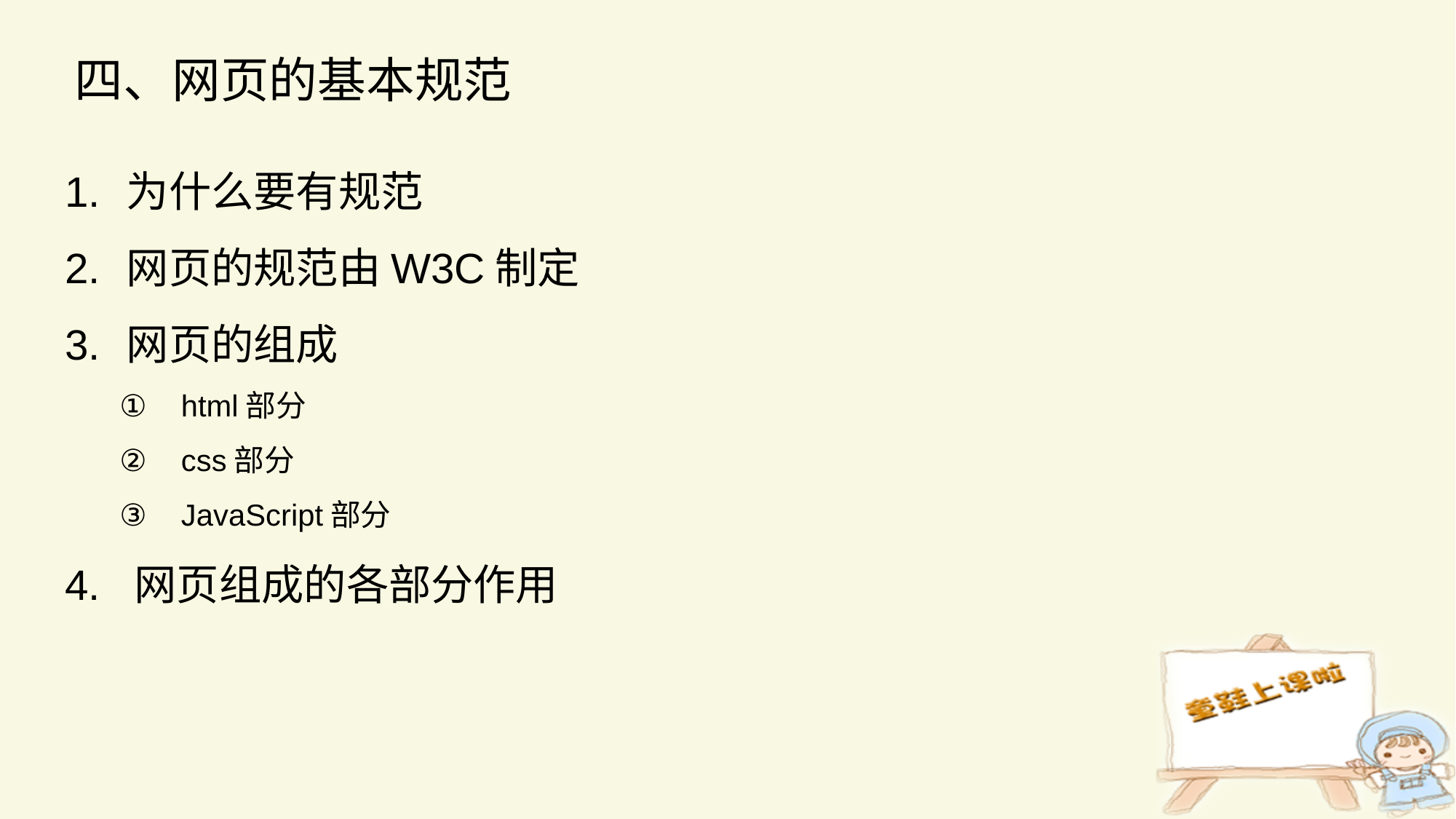

四、网页的基本规范
为什么要有规范
网页的规范由W3C制定
网页的组成
html部分
css部分
JavaScript部分
4.  网页组成的各部分作用